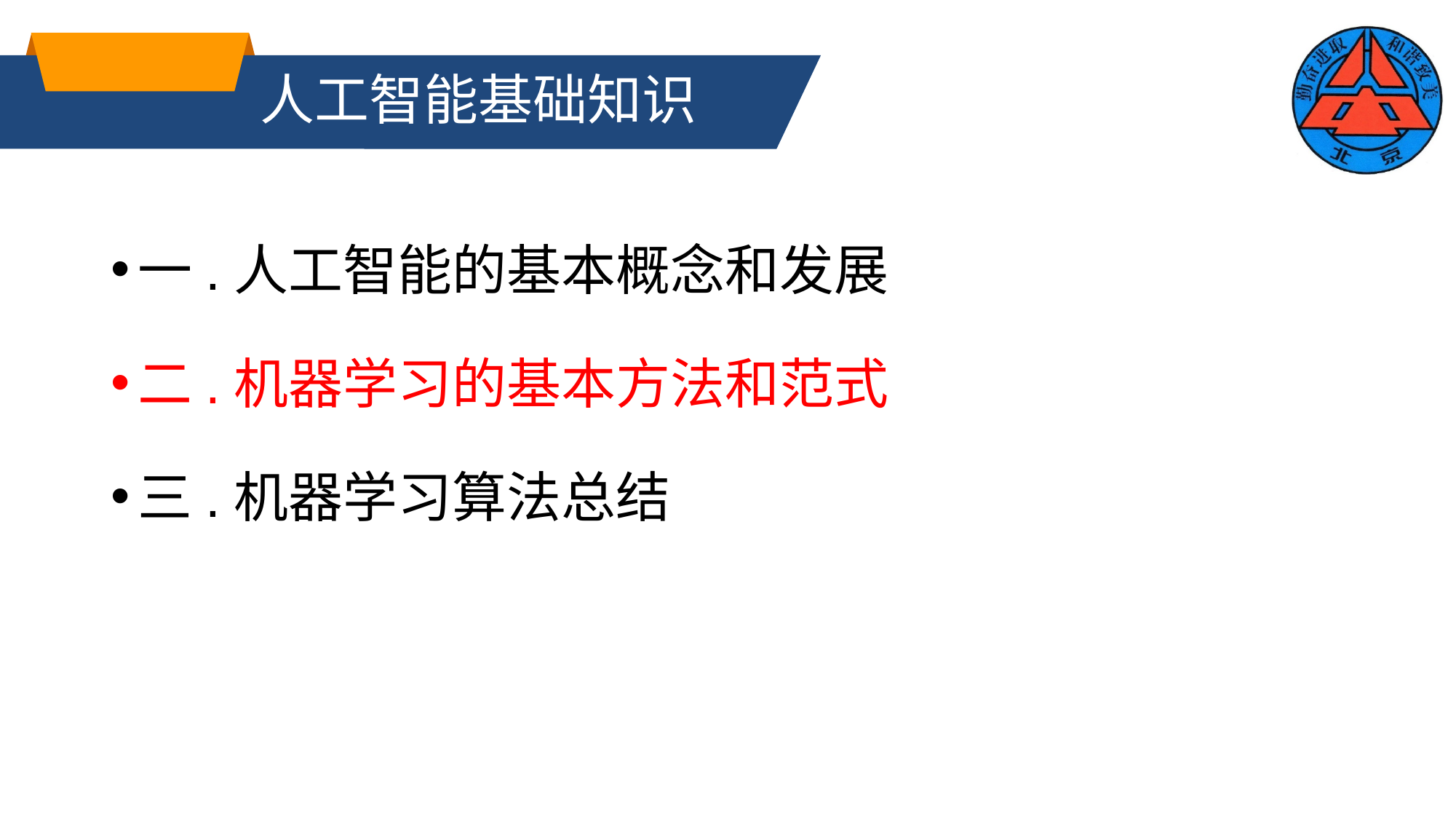

# 人工智能基础知识
一.人工智能的基本概念和发展
二.机器学习的基本方法和范式
三.机器学习算法总结